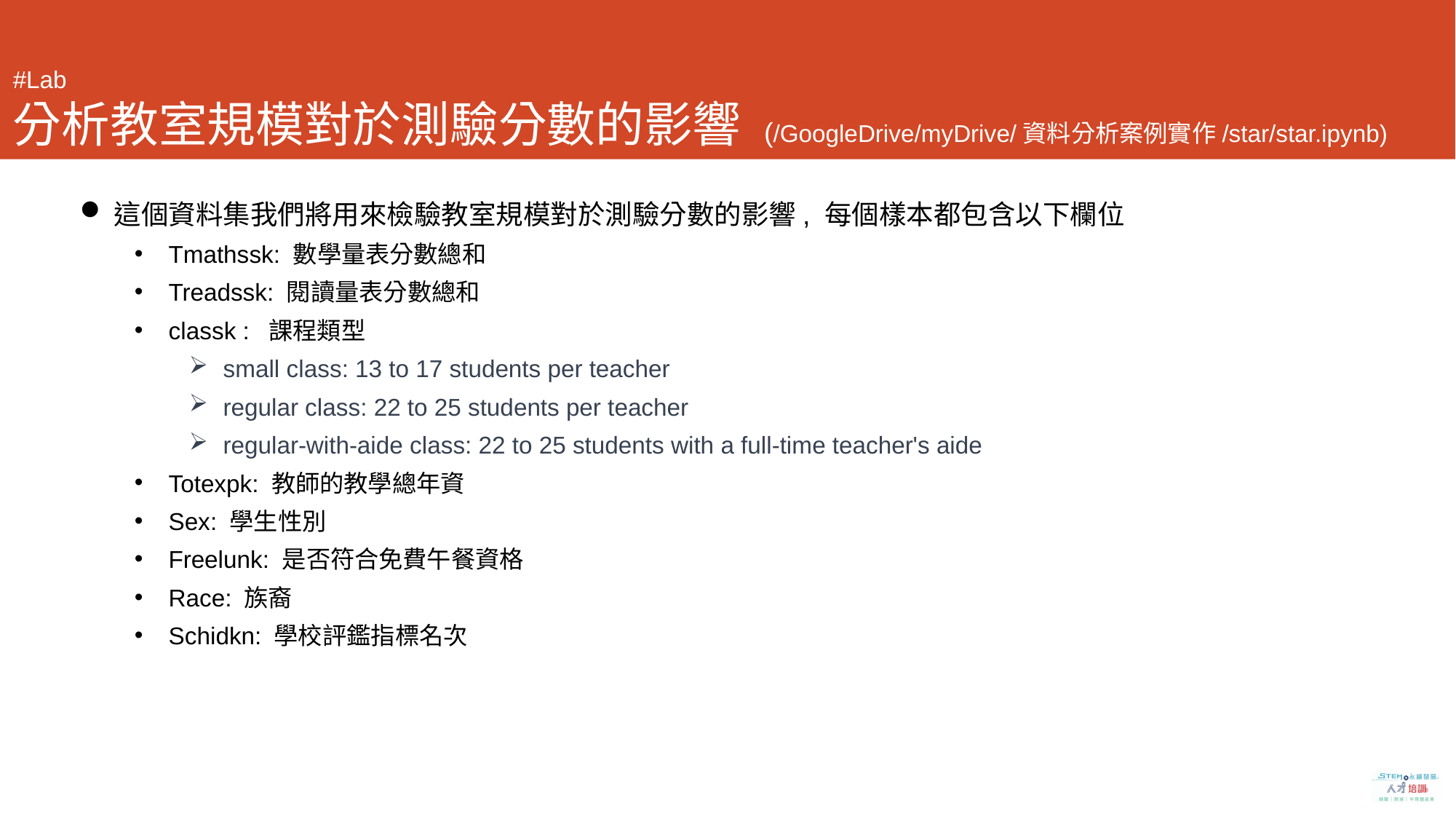

# #Lab 分析教室規模對於測驗分數的影響 (/GoogleDrive/myDrive/資料分析案例實作/star/star.ipynb)
這個資料集我們將用來檢驗教室規模對於測驗分數的影響, 每個樣本都包含以下欄位
Tmathssk: 數學量表分數總和
Treadssk: 閱讀量表分數總和
classk :  課程類型
small class: 13 to 17 students per teacher
regular class: 22 to 25 students per teacher
regular-with-aide class: 22 to 25 students with a full-time teacher's aide
Totexpk: 教師的教學總年資
Sex: 學生性別
Freelunk: 是否符合免費午餐資格
Race: 族裔
Schidkn: 學校評鑑指標名次